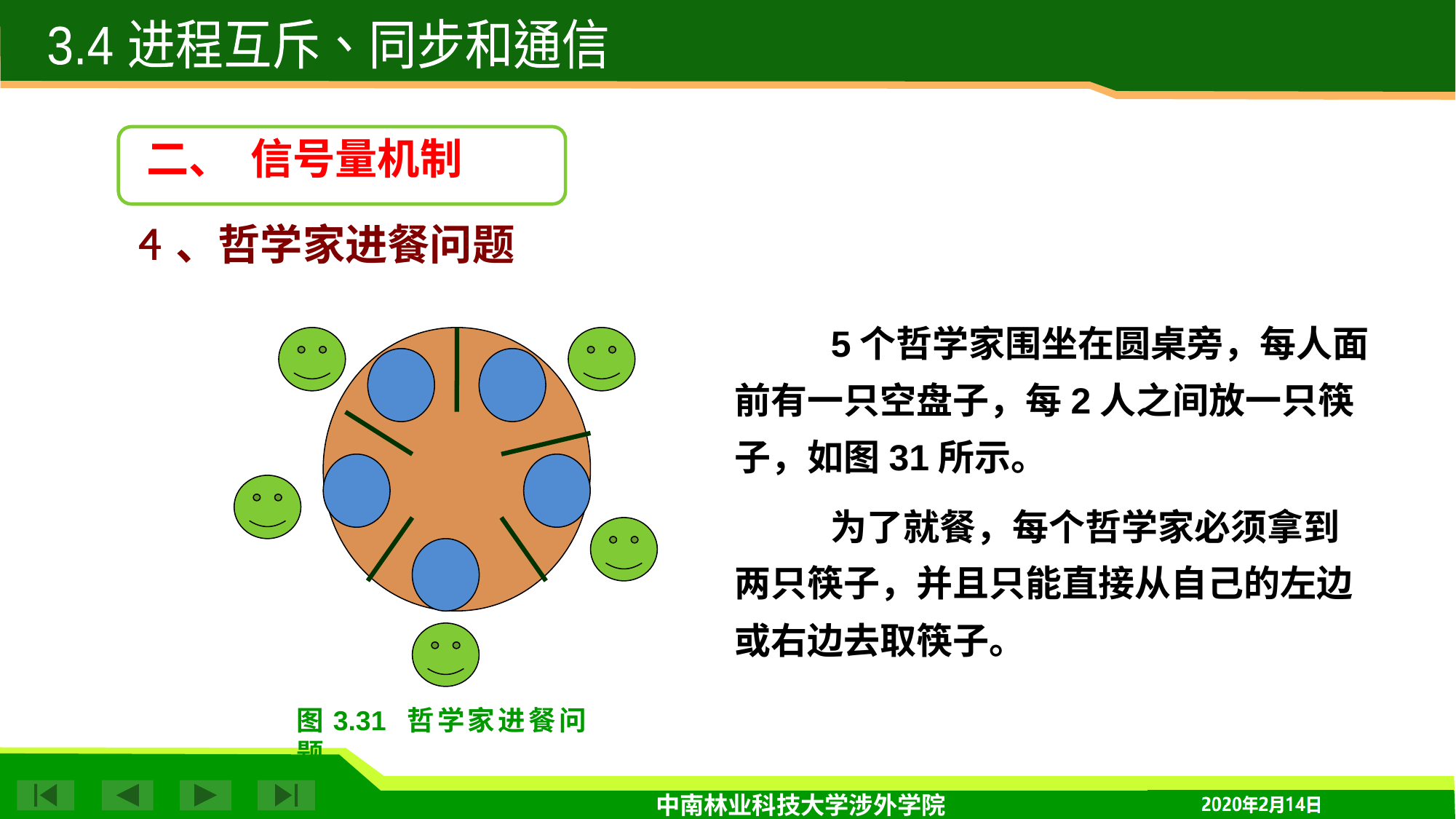

3.4 进程互斥、同步和通信
二、  信号量机制

4、哲学家进餐问题
5个哲学家围坐在圆桌旁，每人面前有一只空盘子，每2人之间放一只筷子，如图31所示。
为了就餐，每个哲学家必须拿到两只筷子，并且只能直接从自己的左边或右边去取筷子。

图3.31 哲学家进餐问题